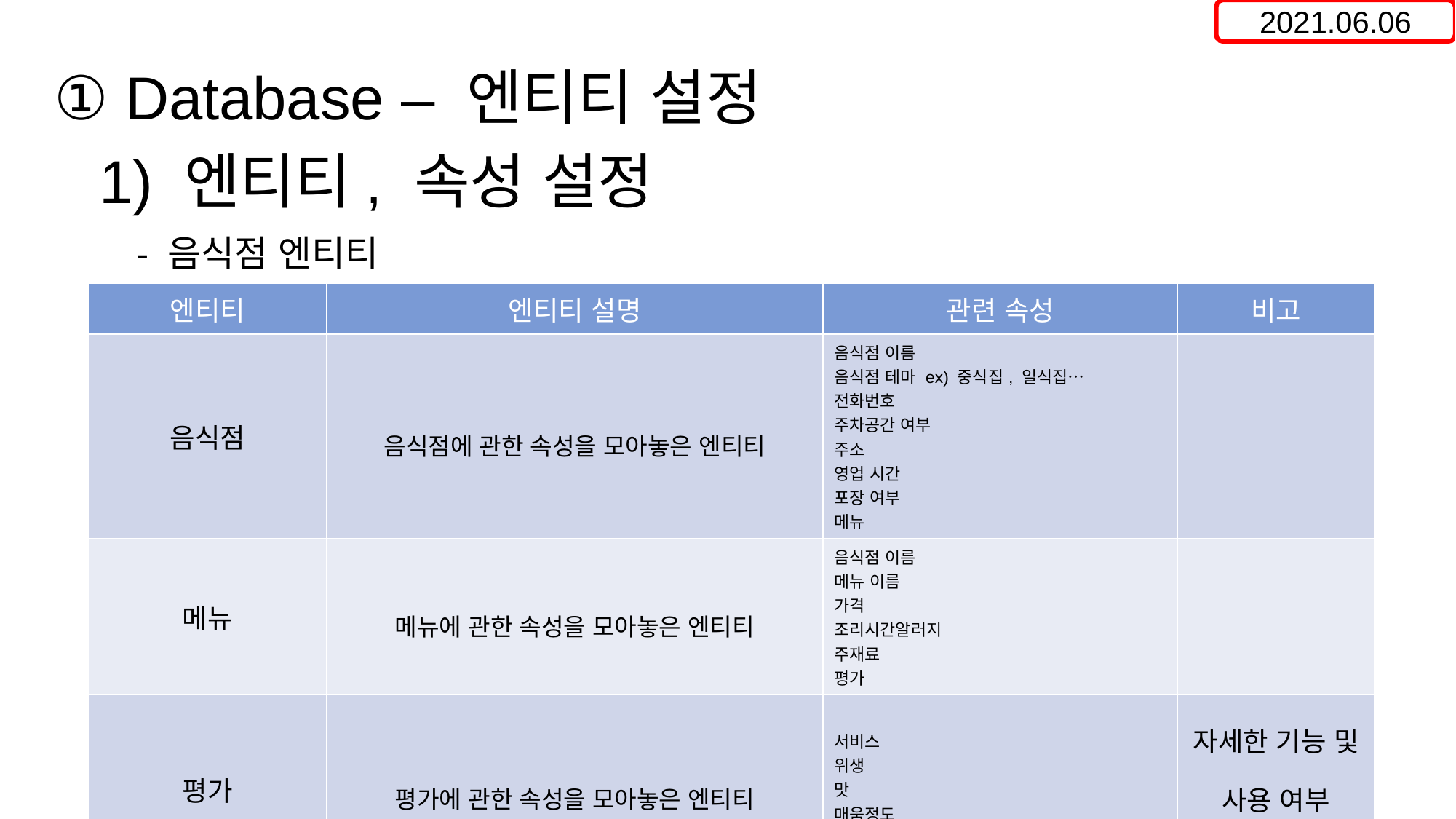

2021.06.06
① Database – 엔티티 설정
1) 엔티티, 속성 설정
- 음식점 엔티티
| 엔티티 | 엔티티 설명 | 관련 속성 | 비고 |
| --- | --- | --- | --- |
| 음식점 | 음식점에 관한 속성을 모아놓은 엔티티 | 음식점 이름 음식점 테마 ex) 중식집, 일식집… 전화번호 주차공간 여부 주소 영업 시간 포장 여부 메뉴 |  |
| 메뉴 | 메뉴에 관한 속성을 모아놓은 엔티티 | 음식점 이름 메뉴 이름 가격 조리시간알러지 주재료 평가 |  |
| 평가 | 평가에 관한 속성을 모아놓은 엔티티 | 서비스 위생 맛 매움정도 양 등… | 자세한 기능 및 사용 여부 안정함 |